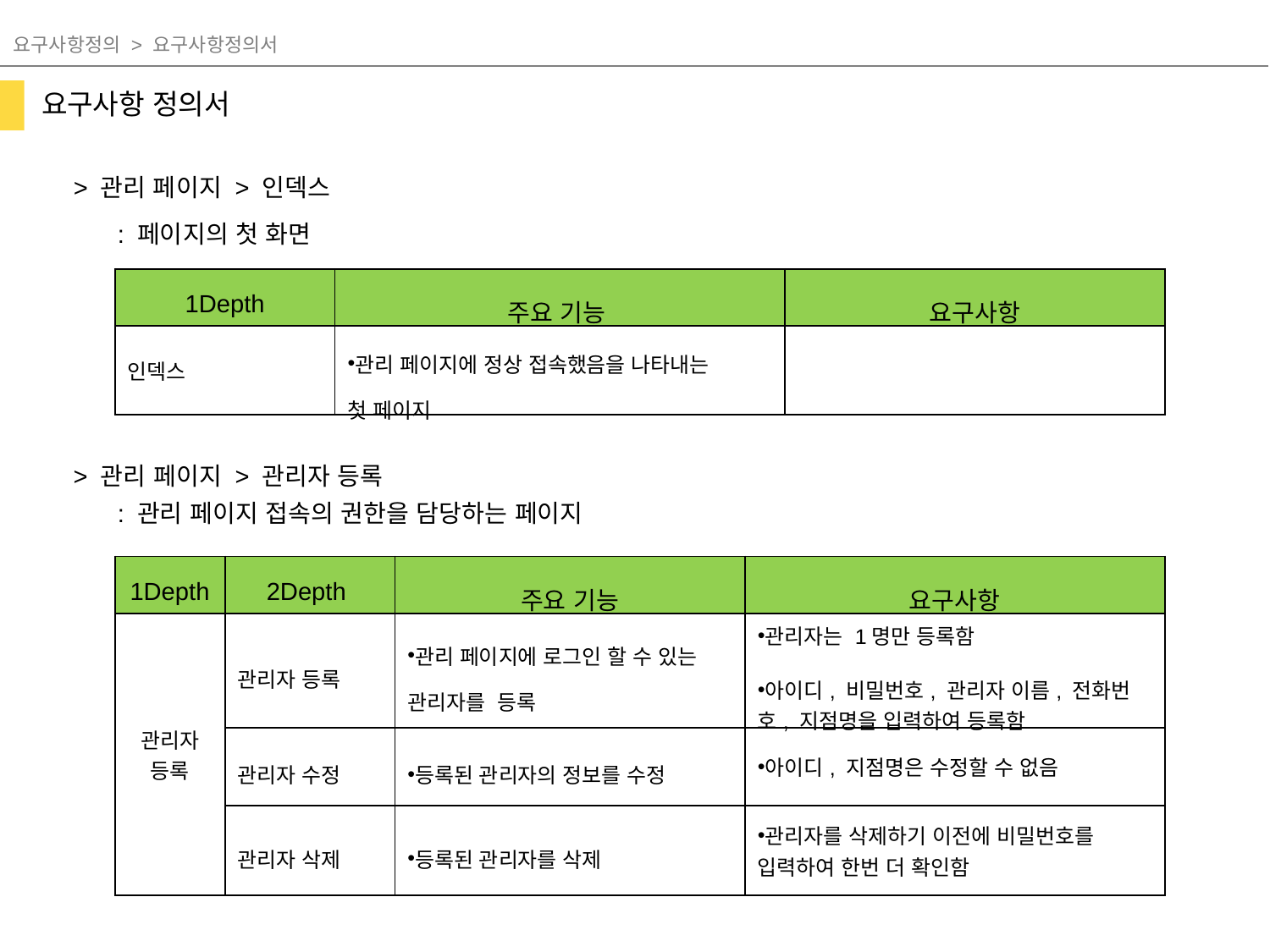

요구사항정의 > 요구사항정의서

요구사항 정의서
> 관리 페이지 > 인덱스

: 페이지의 첫 화면
| 1Depth | 주요 기능 | 요구사항 |
| --- | --- | --- |
| 인덱스 | 관리 페이지에 정상 접속했음을 나타내는 첫 페이지 |  |
> 관리 페이지 > 관리자 등록
: 관리 페이지 접속의 권한을 담당하는 페이지

| 1Depth | 2Depth | 주요 기능 | 요구사항 |
| --- | --- | --- | --- |
| 관리자 등록 | 관리자 등록 | 관리 페이지에 로그인 할 수 있는 관리자를 등록 | 관리자는 1명만 등록함 아이디, 비밀번호, 관리자 이름, 전화번호, 지점명을 입력하여 등록함 |
|  | 관리자 수정 | 등록된 관리자의 정보를 수정 | 아이디, 지점명은 수정할 수 없음 |
|  | 관리자 삭제 | 등록된 관리자를 삭제 | 관리자를 삭제하기 이전에 비밀번호를 입력하여 한번 더 확인함 |